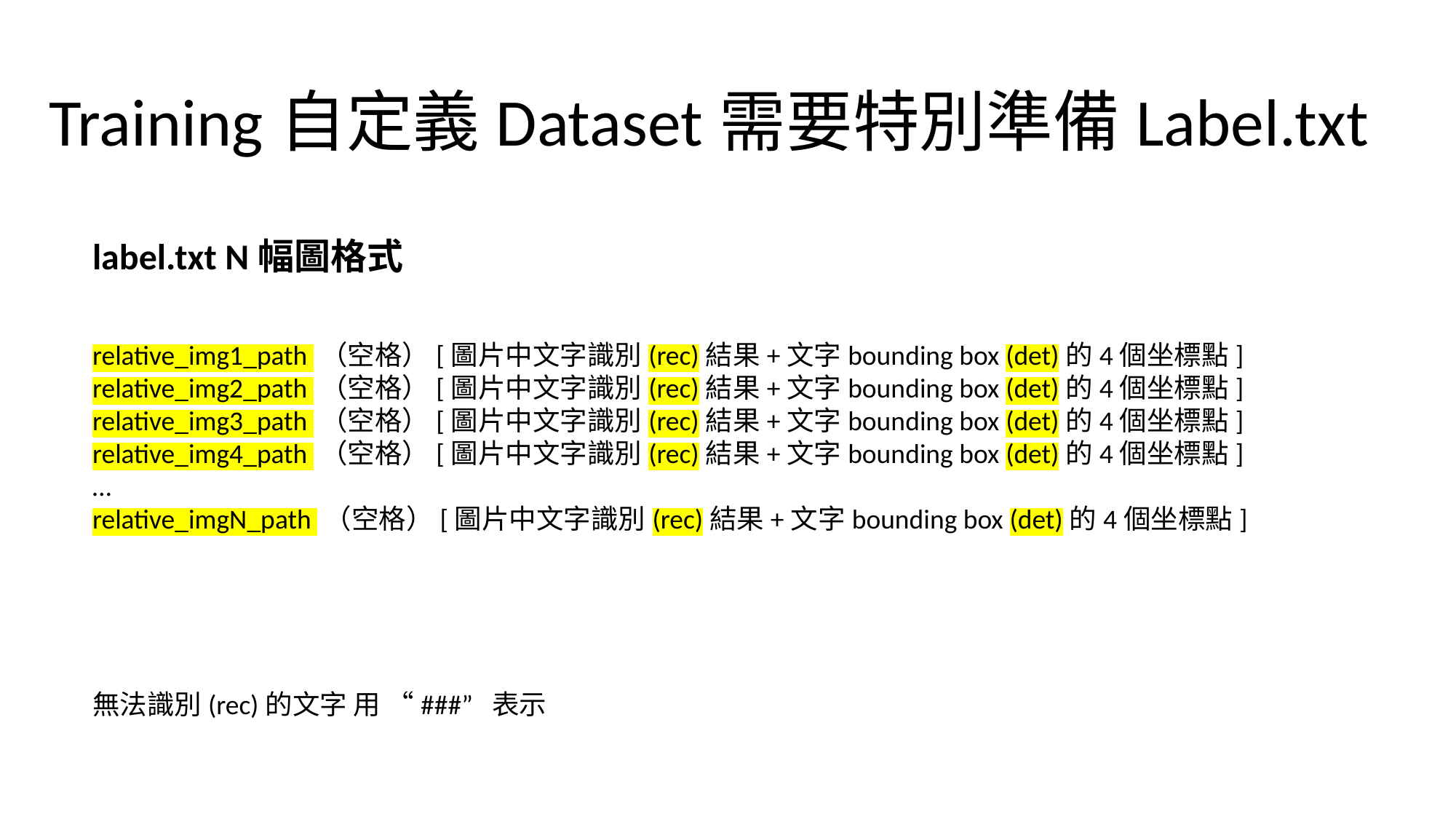

# Training自定義Dataset需要特別準備Label.txt
label.txt N幅圖格式
relative_img1_path （空格）[圖片中文字識別(rec)結果+文字bounding box (det)的4個坐標點]
relative_img2_path （空格）[圖片中文字識別(rec)結果+文字bounding box (det)的4個坐標點]
relative_img3_path （空格）[圖片中文字識別(rec)結果+文字bounding box (det)的4個坐標點]
relative_img4_path （空格）[圖片中文字識別(rec)結果+文字bounding box (det)的4個坐標點]
…
relative_imgN_path （空格）[圖片中文字識別(rec)結果+文字bounding box (det)的4個坐標點]
無法識別(rec)的文字 用 “###”  表示